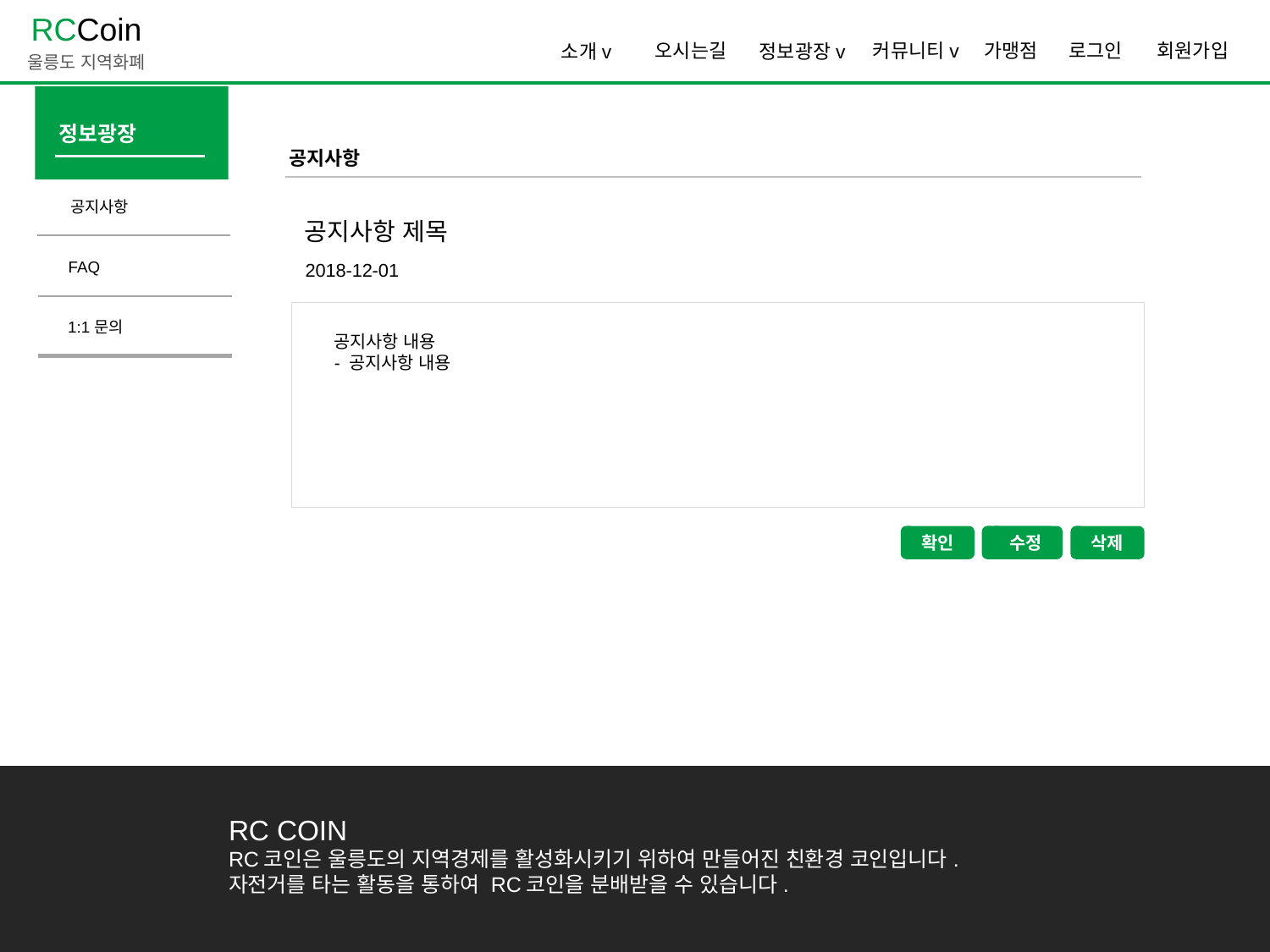

RCCoin
울릉도 지역화폐
오시는길
커뮤니티v
가맹점
로그인
회원가입
정보광장v
소개v

정보광장
공지사항
FAQ
1:1문의
공지사항
공지사항 제목
2018-12-01

공지사항 내용
- 공지사항 내용
확인
등록
수정
삭제

RC COIN
RC코인은 울릉도의 지역경제를 활성화시키기 위하여 만들어진 친환경 코인입니다.
자전거를 타는 활동을 통하여 RC코인을 분배받을 수 있습니다.